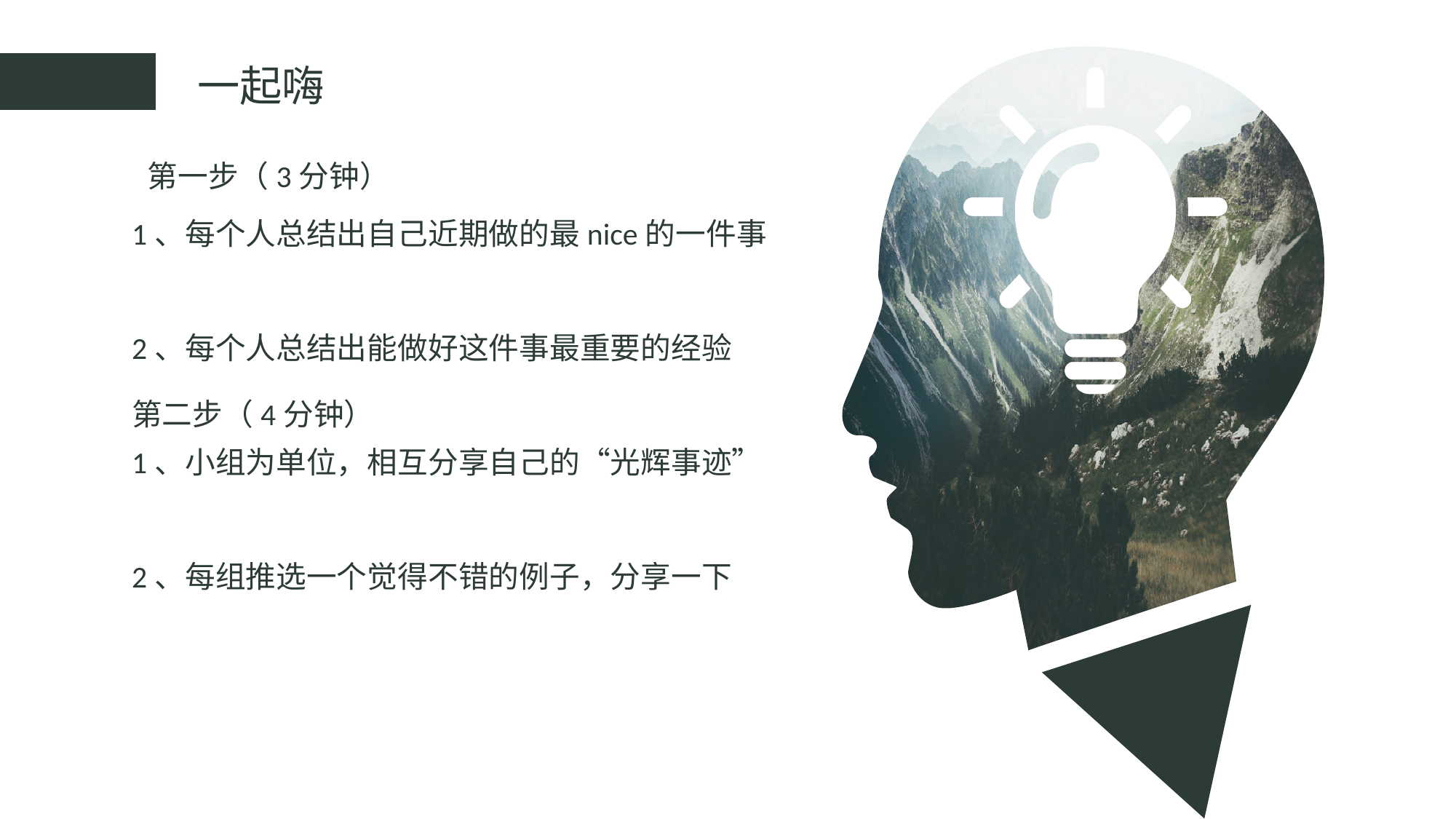

一起嗨
第一步（3分钟）
1、每个人总结出自己近期做的最nice的一件事
2、每个人总结出能做好这件事最重要的经验
第二步（4分钟）
1、小组为单位，相互分享自己的“光辉事迹”
2、每组推选一个觉得不错的例子，分享一下